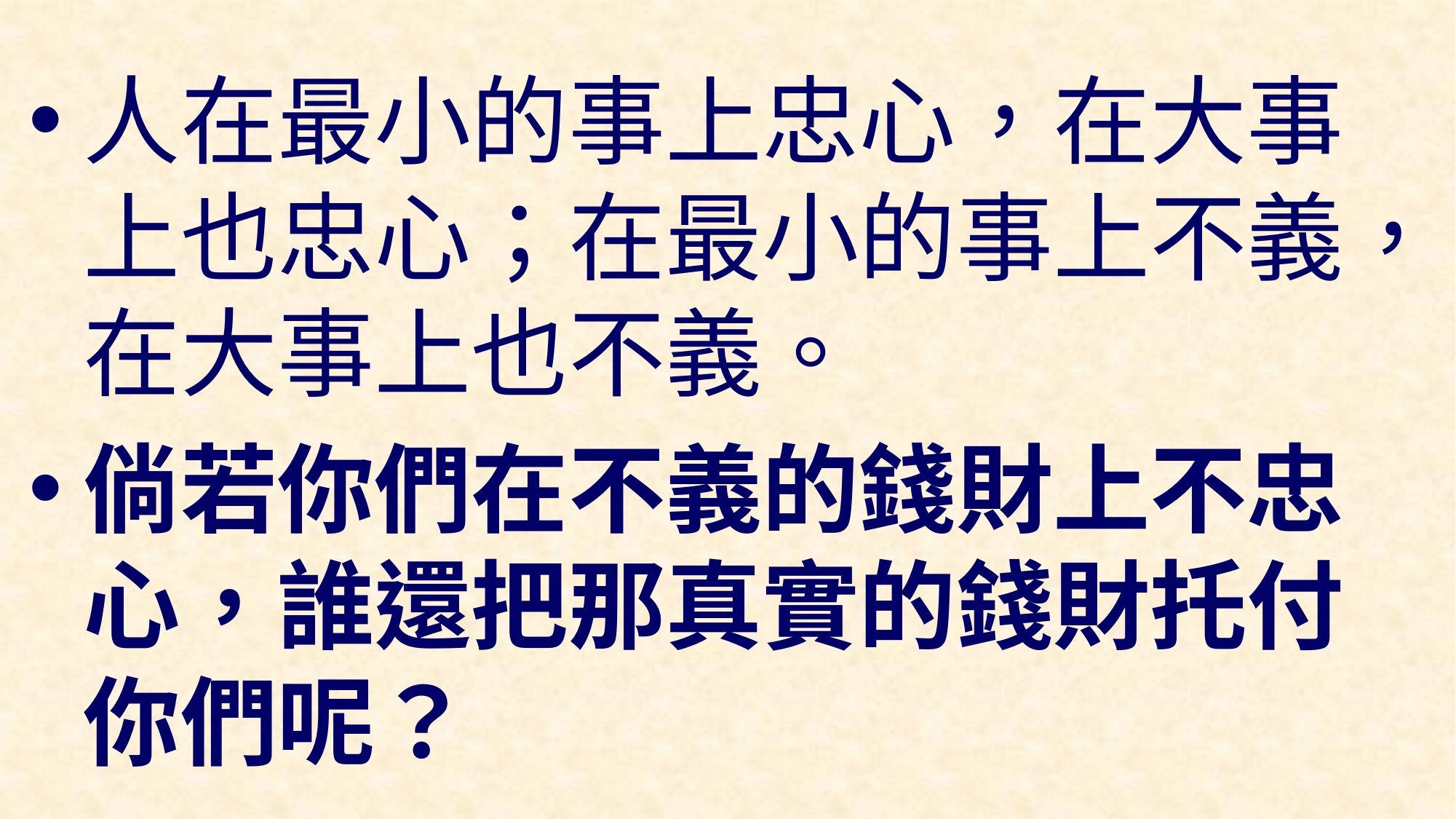

人在最小的事上忠心，在大事上也忠心；在最小的事上不義，在大事上也不義。
倘若你們在不義的錢財上不忠心，誰還把那真實的錢財托付你們呢？